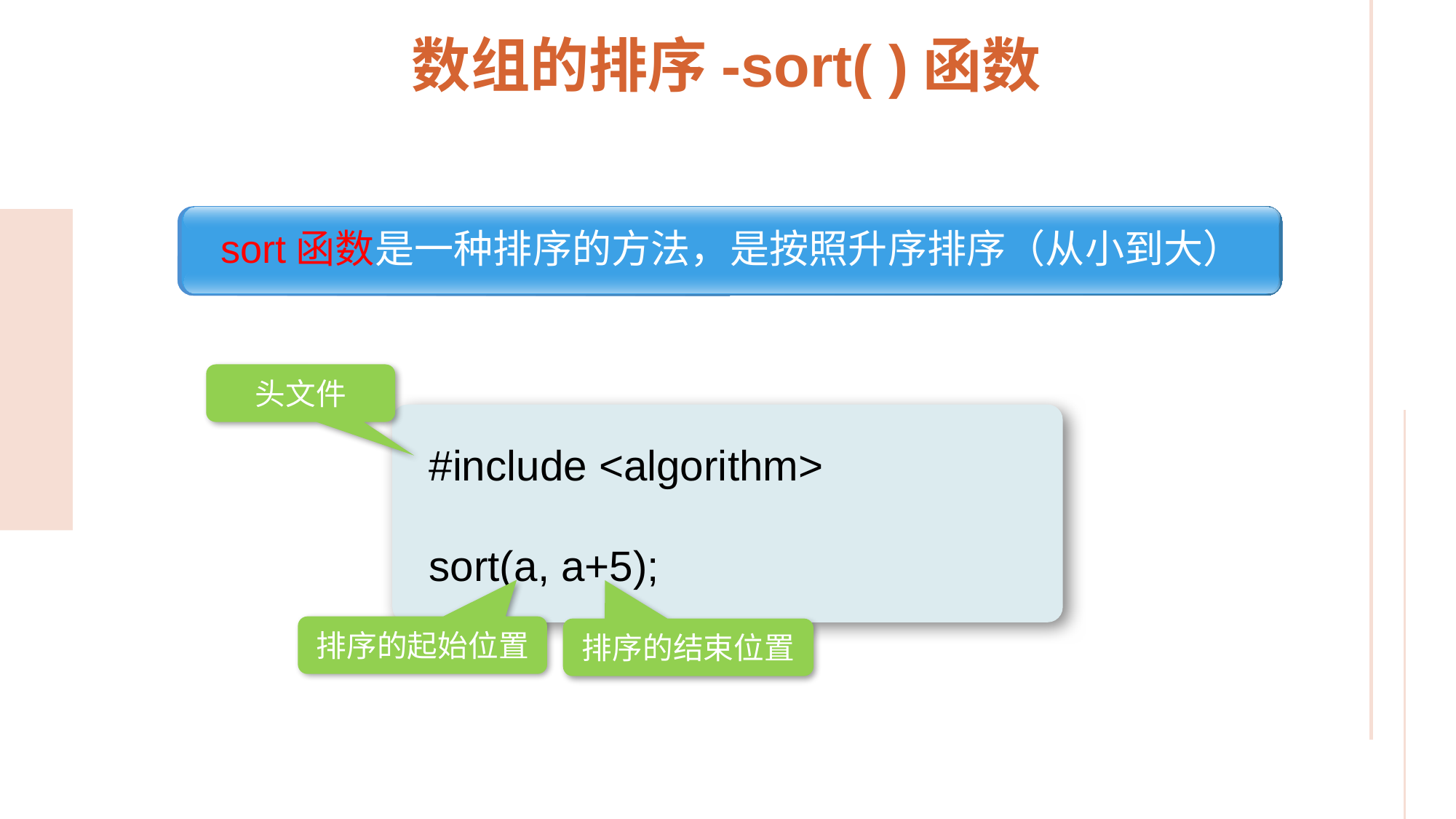

数组的排序-sort( )函数

sort函数是一种排序的方法，是按照升序排序（从小到大）
头文件

#include <algorithm>
sort(a, a+5);
排序的起始位置
排序的结束位置